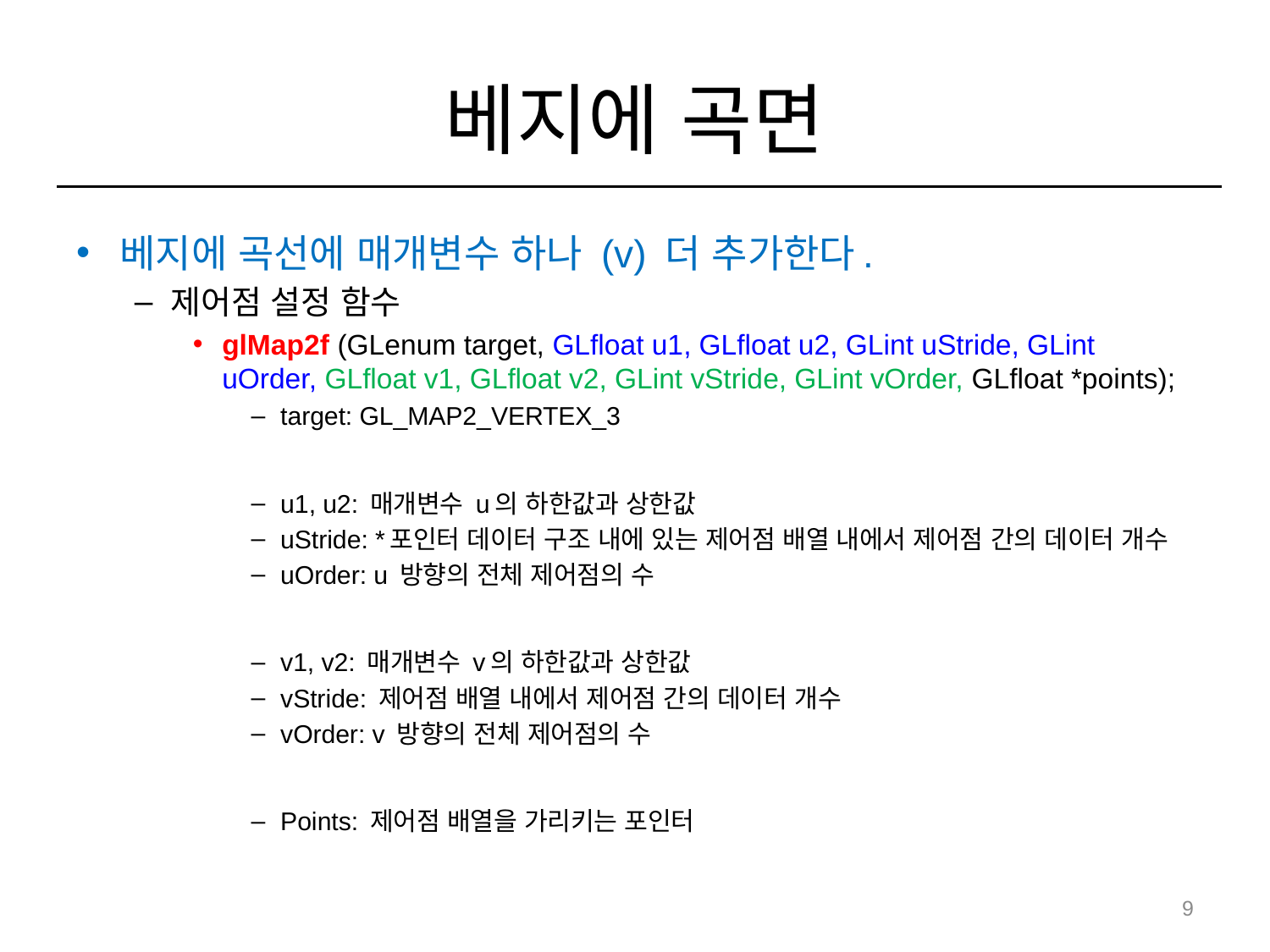

# 베지에 곡면
베지에 곡선에 매개변수 하나 (v) 더 추가한다.
제어점 설정 함수
glMap2f (GLenum target, GLfloat u1, GLfloat u2, GLint uStride, GLint uOrder, GLfloat v1, GLfloat v2, GLint vStride, GLint vOrder, GLfloat *points);
target: GL_MAP2_VERTEX_3

u1, u2: 매개변수 u의 하한값과 상한값
uStride: *포인터 데이터 구조 내에 있는 제어점 배열 내에서 제어점 간의 데이터 개수
uOrder: u 방향의 전체 제어점의 수

v1, v2: 매개변수 v의 하한값과 상한값
vStride: 제어점 배열 내에서 제어점 간의 데이터 개수
vOrder: v 방향의 전체 제어점의 수

Points: 제어점 배열을 가리키는 포인터

9